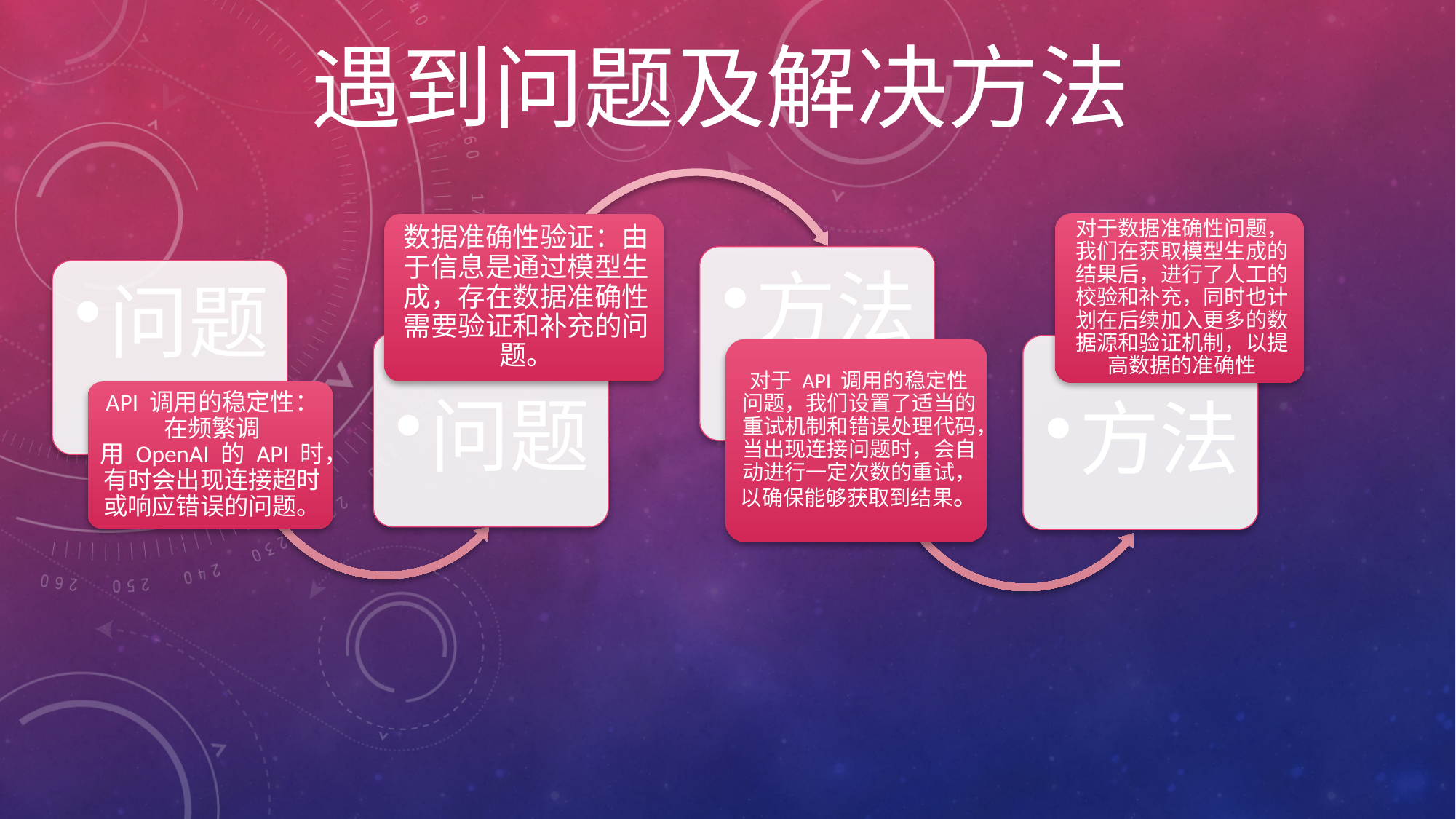

# 遇到问题及解决方法
问题
API 调用的稳定性：在频繁调用 OpenAI 的 API 时，有时会出现连接超时或响应错误的问题。
问题
数据准确性验证：由于信息是通过模型生成，存在数据准确性需要验证和补充的问题。
方法
对于 API 调用的稳定性问题，我们设置了适当的重试机制和错误处理代码，当出现连接问题时，会自动进行一定次数的重试，以确保能够获取到结果。
方法
对于数据准确性问题，我们在获取模型生成的结果后，进行了人工的校验和补充，同时也计划在后续加入更多的数据源和验证机制，以提高数据的准确性